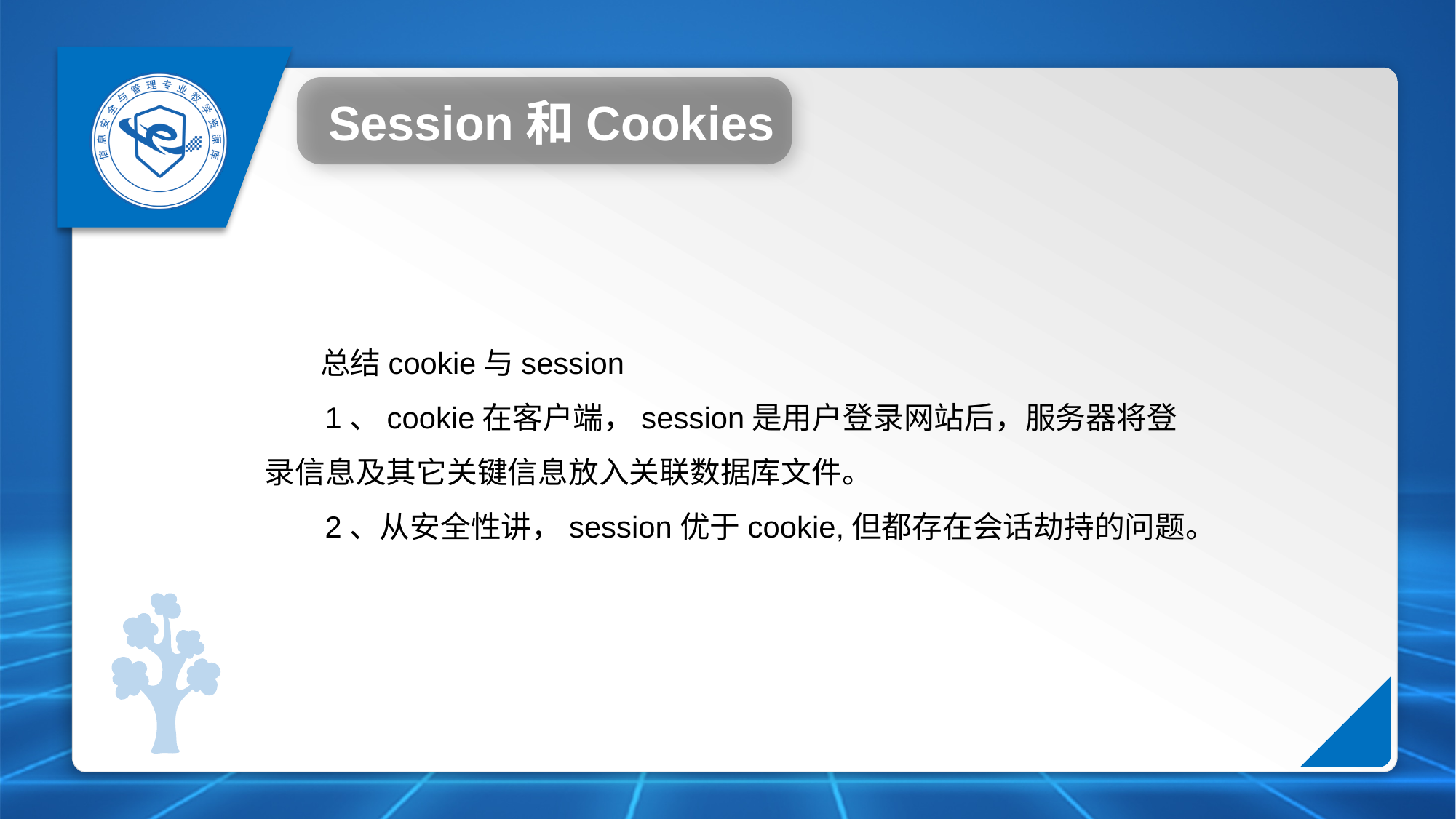

Session和Cookies
总结cookie与session
1、cookie在客户端，session是用户登录网站后，服务器将登录信息及其它关键信息放入关联数据库文件。
2、从安全性讲，session优于cookie,但都存在会话劫持的问题。